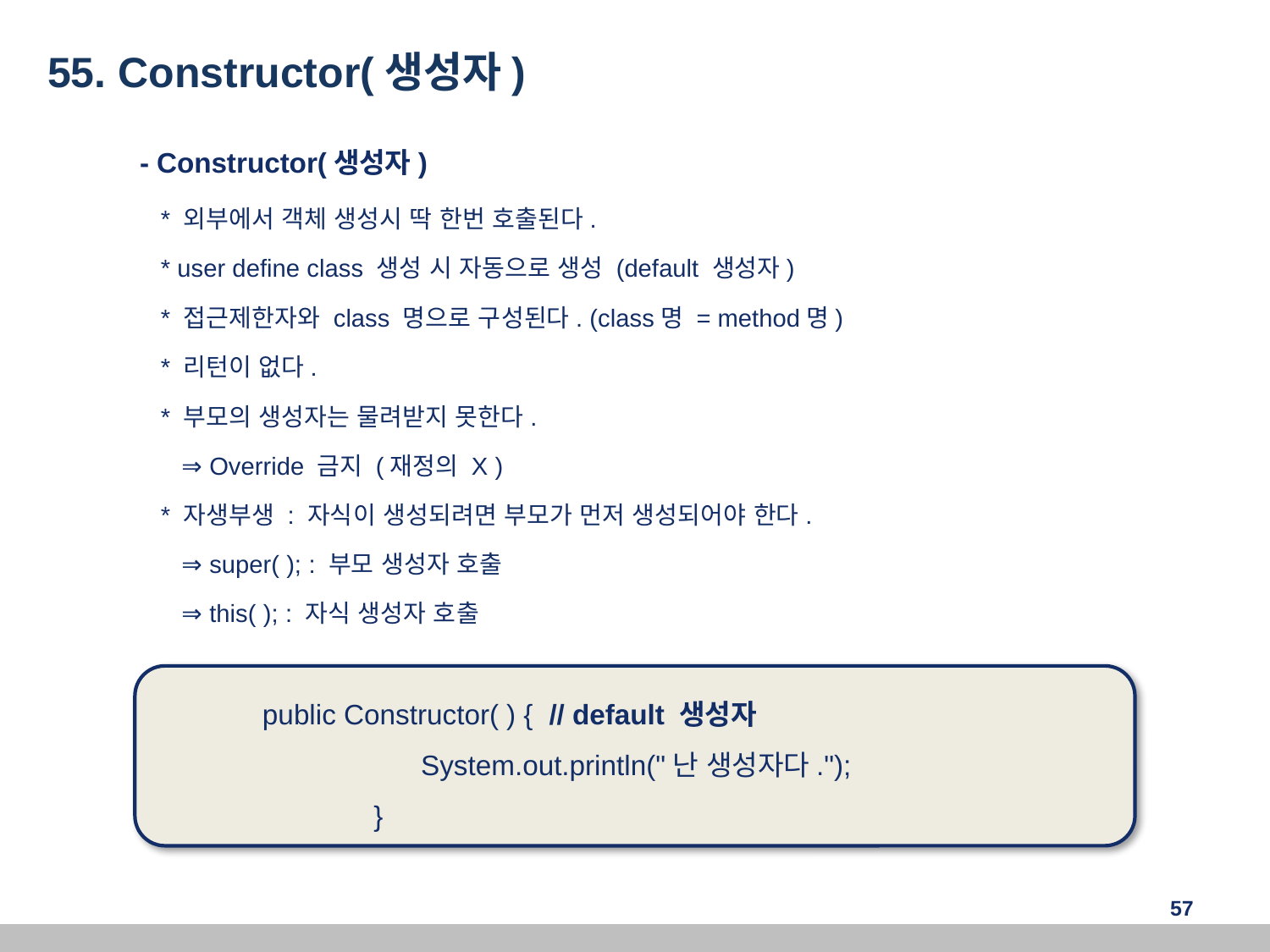

55. Constructor(생성자)
- Constructor(생성자)

   * 외부에서 객체 생성시 딱 한번 호출된다.

   * user define class 생성 시 자동으로 생성 (default 생성자)

   * 접근제한자와 class 명으로 구성된다. (class명 = method명)

   * 리턴이 없다.

   * 부모의 생성자는 물려받지 못한다.
      ⇒ Override 금지 (재정의 X )
   * 자생부생 : 자식이 생성되려면 부모가 먼저 생성되어야 한다.
      ⇒ super( ); : 부모 생성자 호출
      ⇒ this( ); : 자식 생성자 호출

	  public Constructor( ) {  // default 생성자
		      System.out.println("난 생성자다.");
		}
57